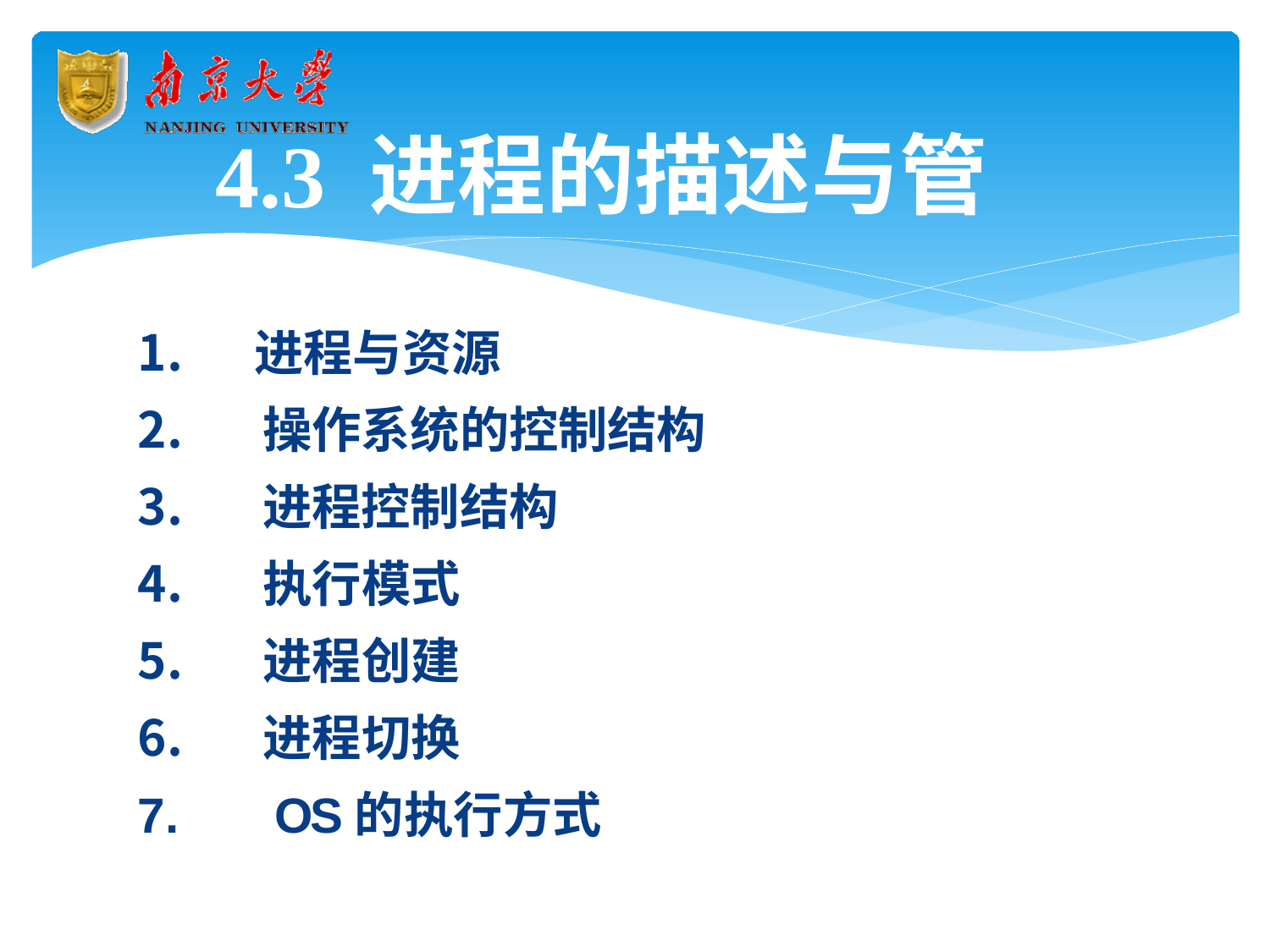

# 4.3 进程的描述与管理
进程与资源
操作系统的控制结构
进程控制结构
执行模式
进程创建
进程切换
OS的执行方式